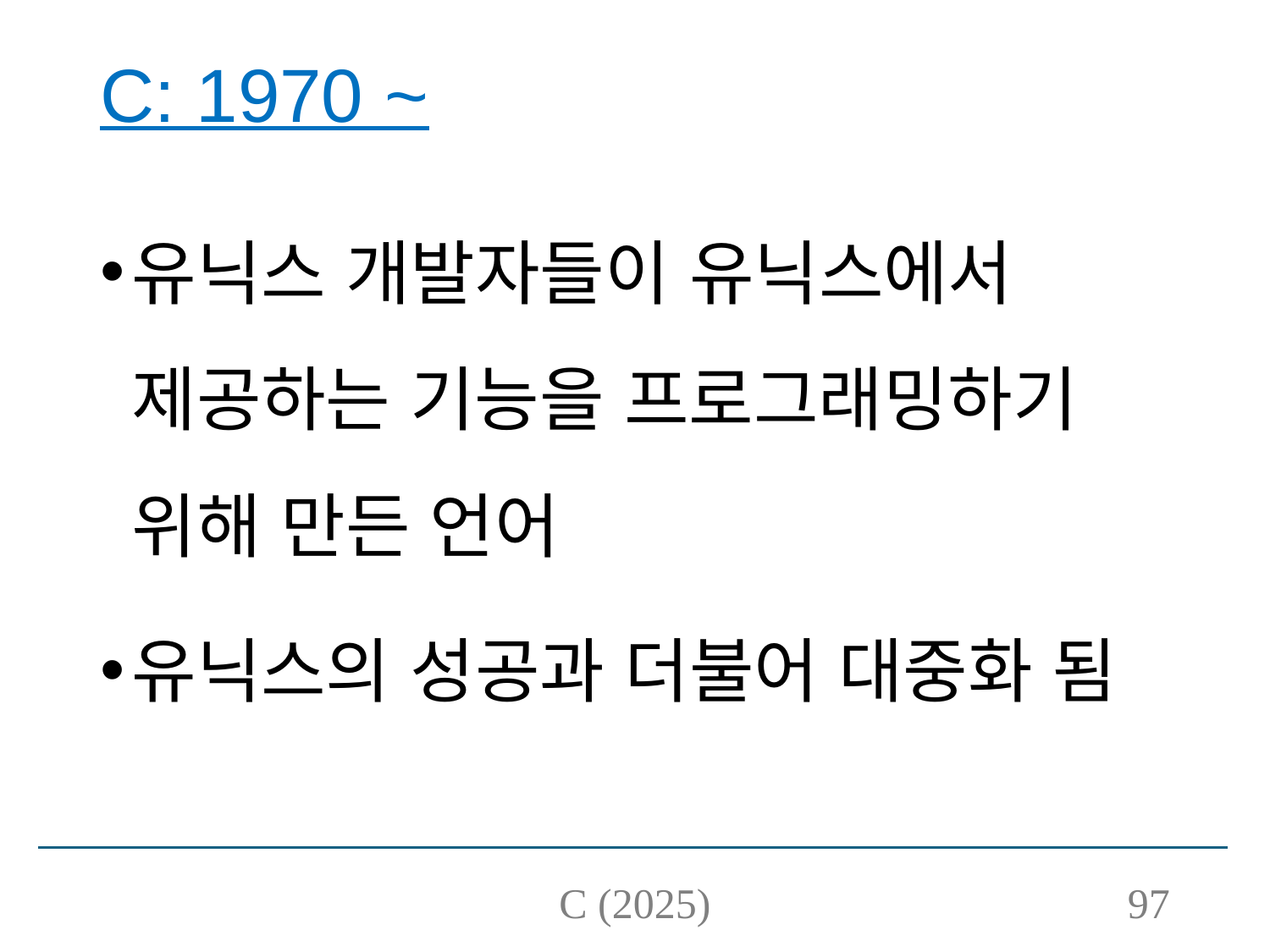

# C: 1970 ~
유닉스 개발자들이 유닉스에서 제공하는 기능을 프로그래밍하기 위해 만든 언어
유닉스의 성공과 더불어 대중화 됨
C (2025)
97